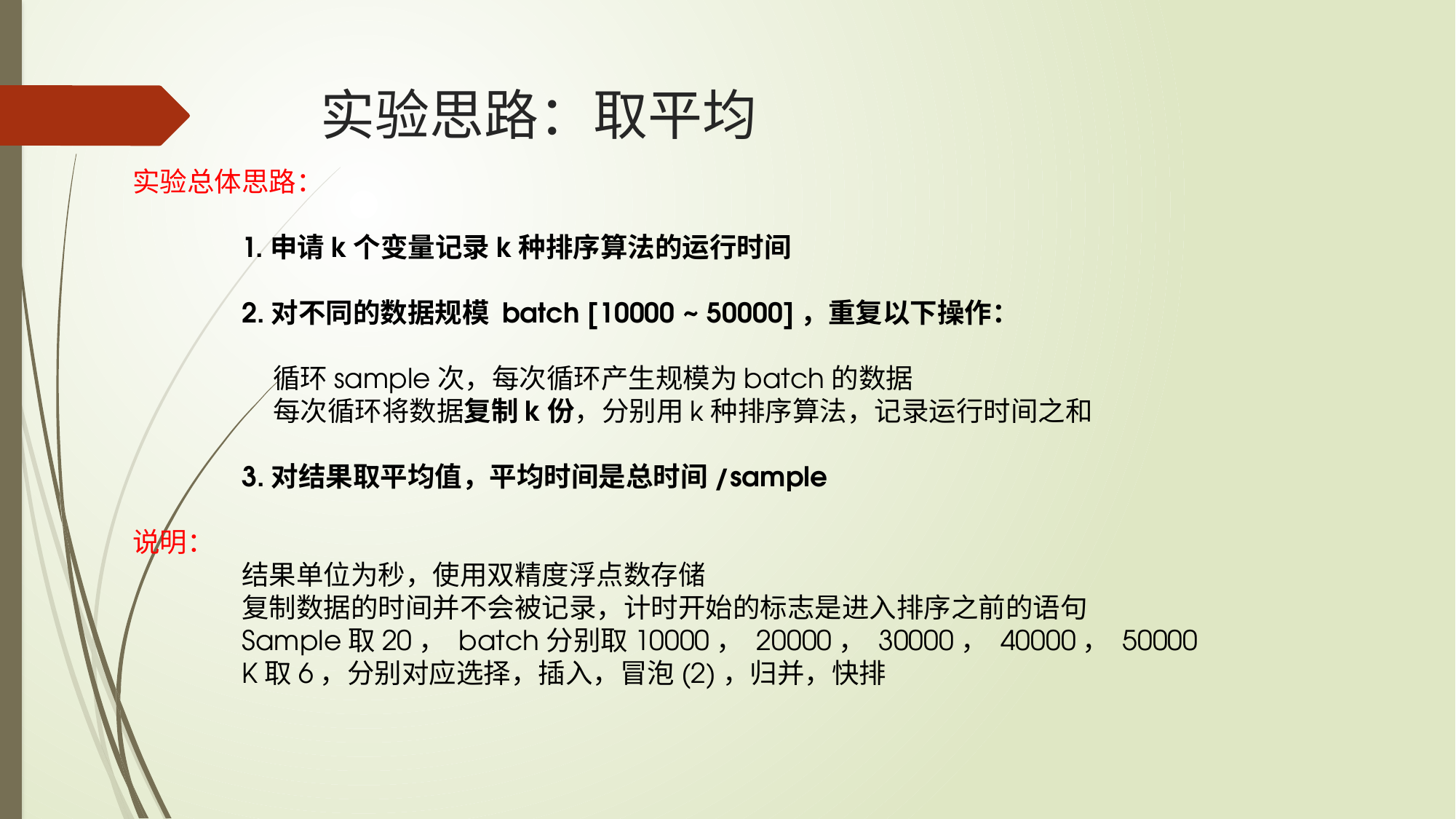

# 实验思路：取平均
实验总体思路：

	1.申请k个变量记录k种排序算法的运行时间

	2.对不同的数据规模 batch [10000 ~ 50000]，重复以下操作：

	    循环sample次，每次循环产生规模为batch的数据
	    每次循环将数据复制k份，分别用k种排序算法，记录运行时间之和

	3.对结果取平均值，平均时间是总时间/sample

说明：
	结果单位为秒，使用双精度浮点数存储
	复制数据的时间并不会被记录，计时开始的标志是进入排序之前的语句
	Sample取20， batch分别取10000， 20000， 30000， 40000， 50000
	K取6，分别对应选择，插入，冒泡(2)，归并，快排